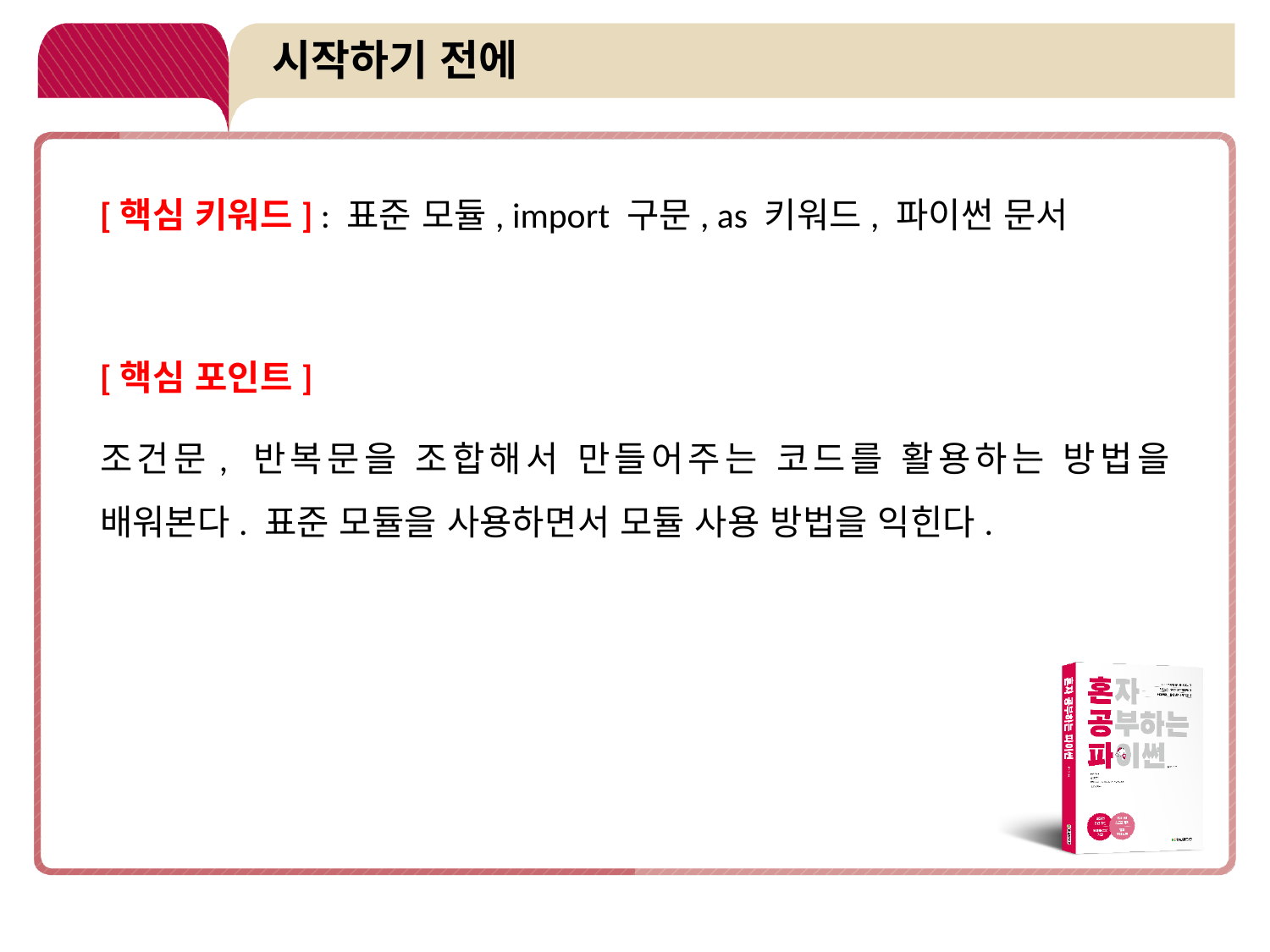

# 시작하기 전에
[핵심 키워드] : 표준 모듈, import 구문, as 키워드, 파이썬 문서

[핵심 포인트]
조건문, 반복문을 조합해서 만들어주는 코드를 활용하는 방법을 배워본다. 표준 모듈을 사용하면서 모듈 사용 방법을 익힌다.